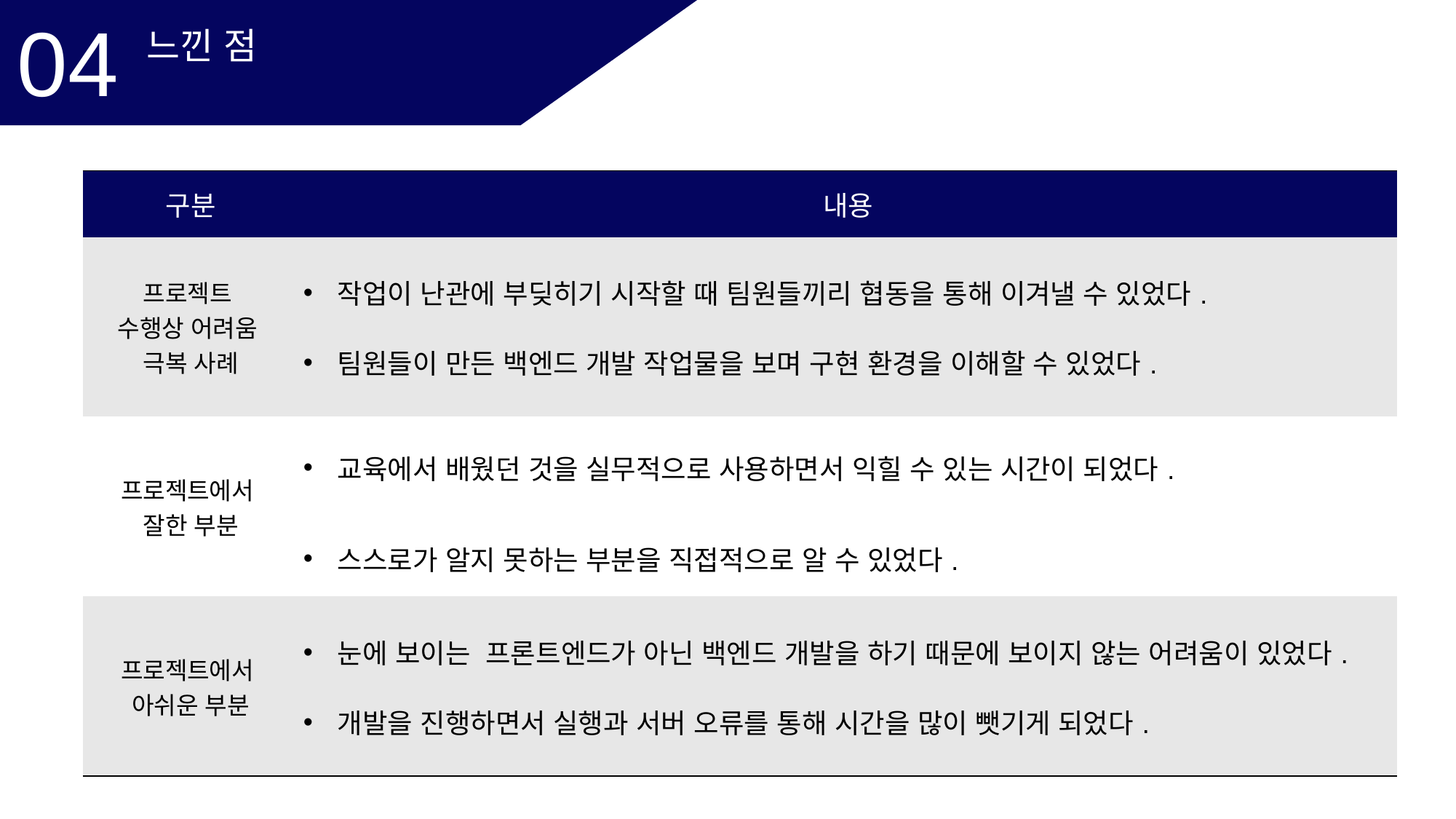

04

느낀 점
| 구분 | 내용 |
| --- | --- |
| 프로젝트 수행상 어려움 극복 사례 | 작업이 난관에 부딪히기 시작할 때 팀원들끼리 협동을 통해 이겨낼 수 있었다. 팀원들이 만든 백엔드 개발 작업물을 보며 구현 환경을 이해할 수 있었다. |
| 프로젝트에서 잘한 부분 | 교육에서 배웠던 것을 실무적으로 사용하면서 익힐 수 있는 시간이 되었다. 스스로가 알지 못하는 부분을 직접적으로 알 수 있었다. |
| 프로젝트에서 아쉬운 부분 | 눈에 보이는 프론트엔드가 아닌 백엔드 개발을 하기 때문에 보이지 않는 어려움이 있었다. 개발을 진행하면서 실행과 서버 오류를 통해 시간을 많이 뺏기게 되었다. |